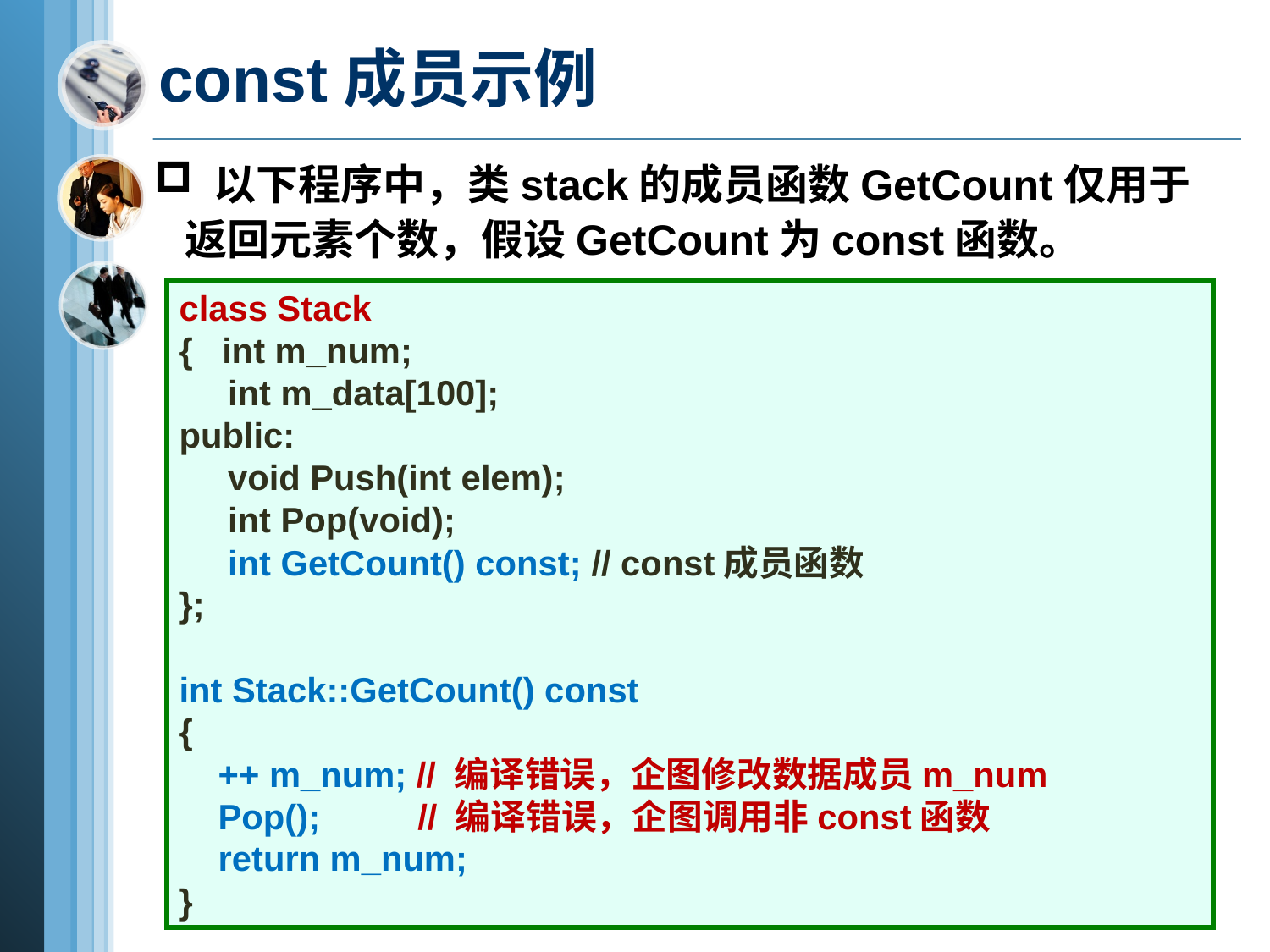

# const成员示例
 以下程序中，类stack的成员函数GetCount仅用于返回元素个数，假设GetCount为const函数。
class Stack
{   int m_num;
     int m_data[100];
public:
     void Push(int elem);
     int Pop(void);
     int GetCount() const; // const成员函数
};

int Stack::GetCount() const
{
    ++ m_num; // 编译错误，企图修改数据成员m_num
    Pop();          // 编译错误，企图调用非const函数
    return m_num;
}